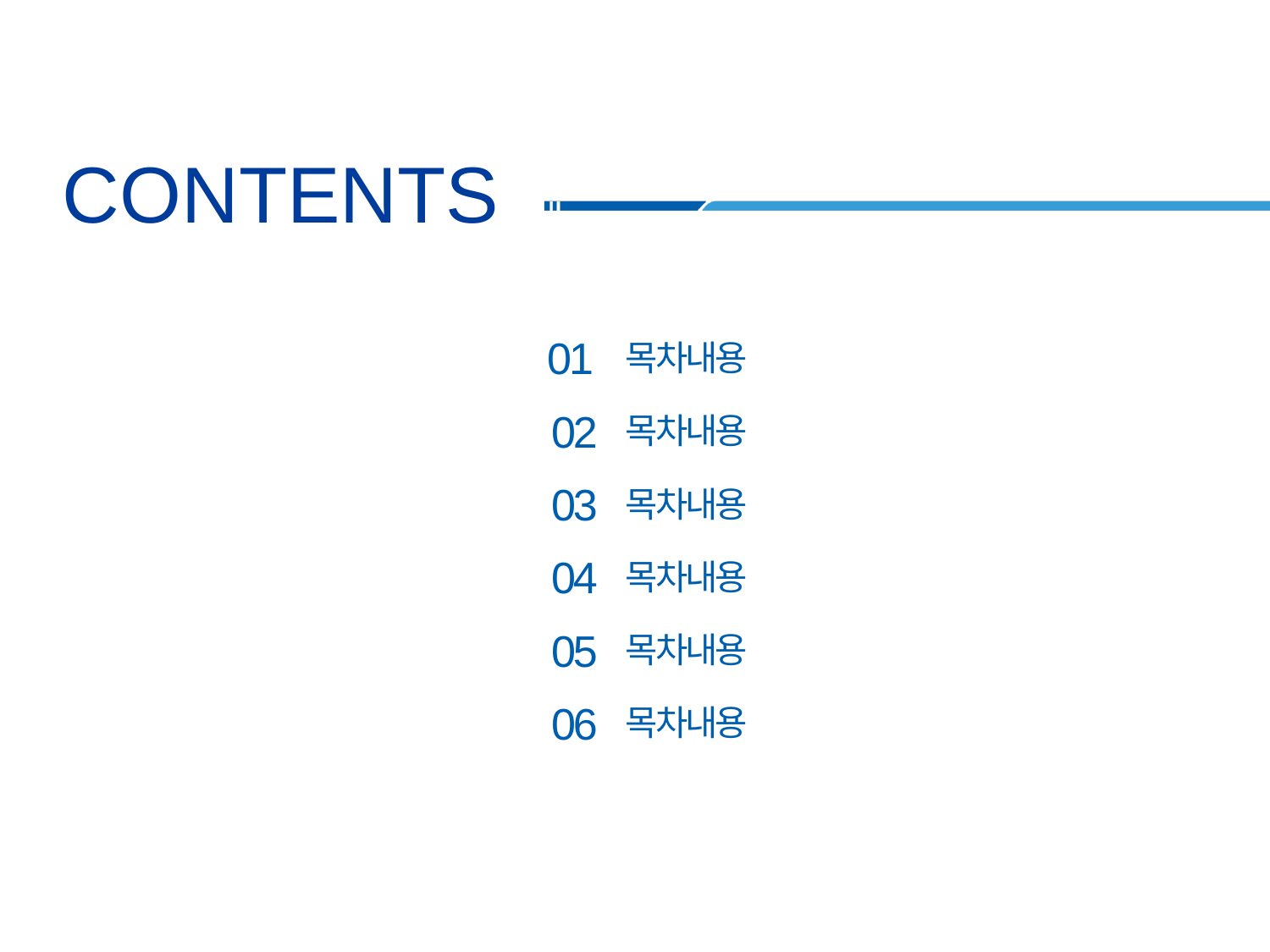

01
목차내용
02
목차내용
03
목차내용
04
목차내용
05
목차내용
06
목차내용